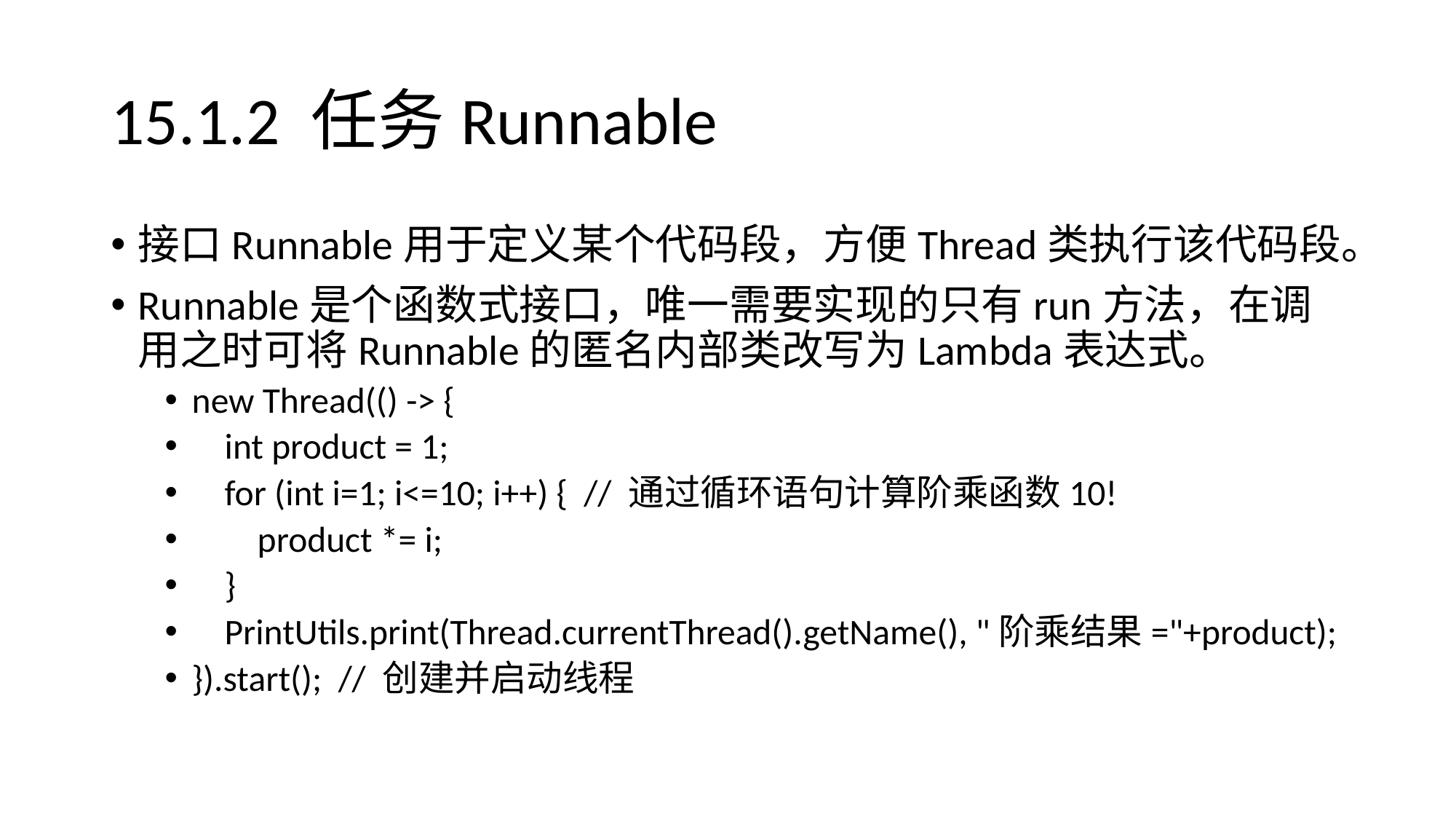

# 15.1.2 任务Runnable
接口Runnable用于定义某个代码段，方便Thread类执行该代码段。
Runnable是个函数式接口，唯一需要实现的只有run方法，在调用之时可将Runnable的匿名内部类改写为Lambda表达式。
new Thread(() -> {
    int product = 1;
    for (int i=1; i<=10; i++) {  // 通过循环语句计算阶乘函数10!
        product *= i;
    }
    PrintUtils.print(Thread.currentThread().getName(), "阶乘结果="+product);
}).start();  // 创建并启动线程